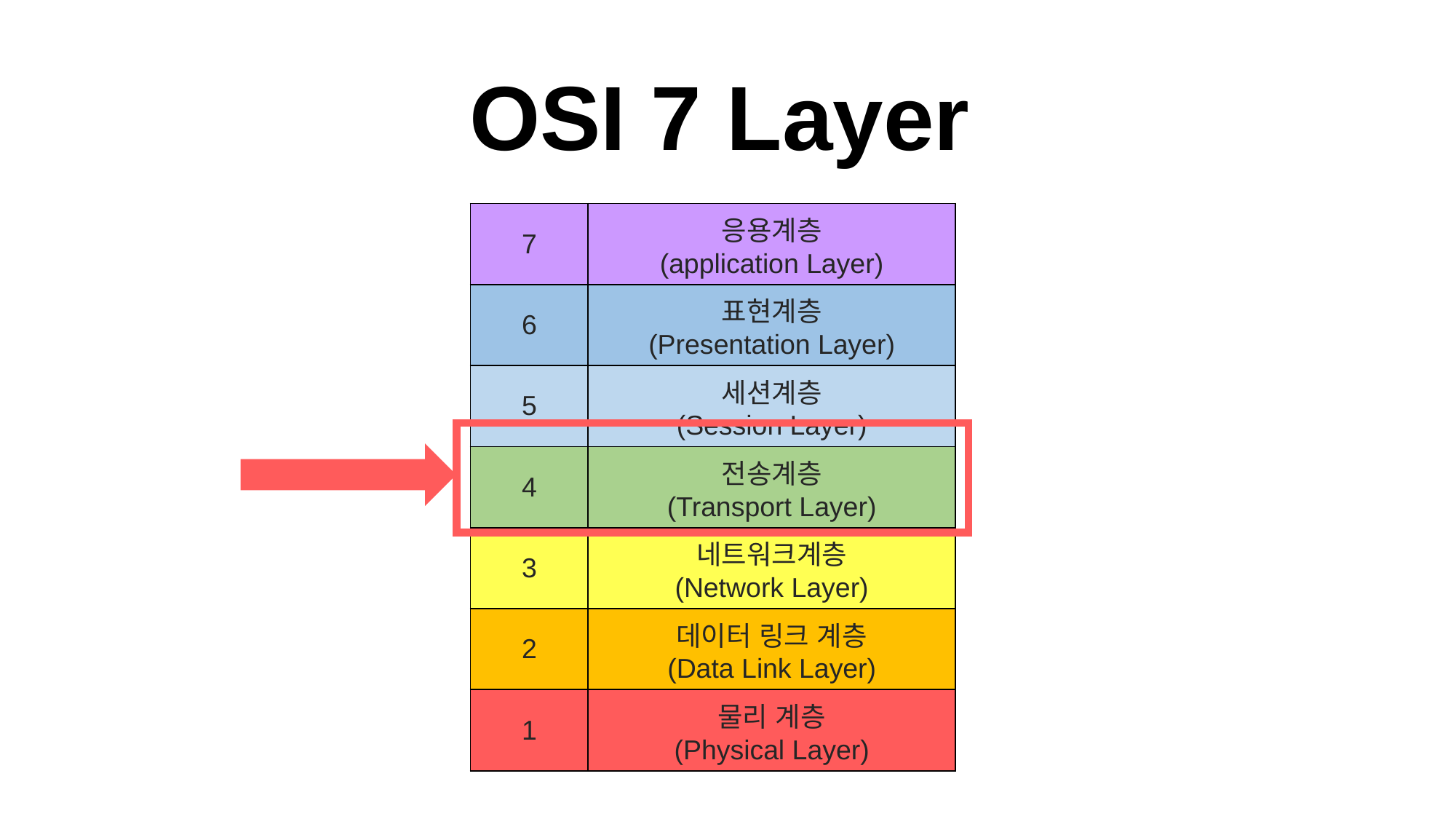

# OSI 7 Layer
| 7 | 응용계층 (application Layer) |
| --- | --- |
| 6 | 표현계층 (Presentation Layer) |
| 5 | 세션계층 (Session Layer) |
| 4 | 전송계층 (Transport Layer) |
| 3 | 네트워크계층 (Network Layer) |
| 2 | 데이터 링크 계층 (Data Link Layer) |
| 1 | 물리 계층 (Physical Layer) |